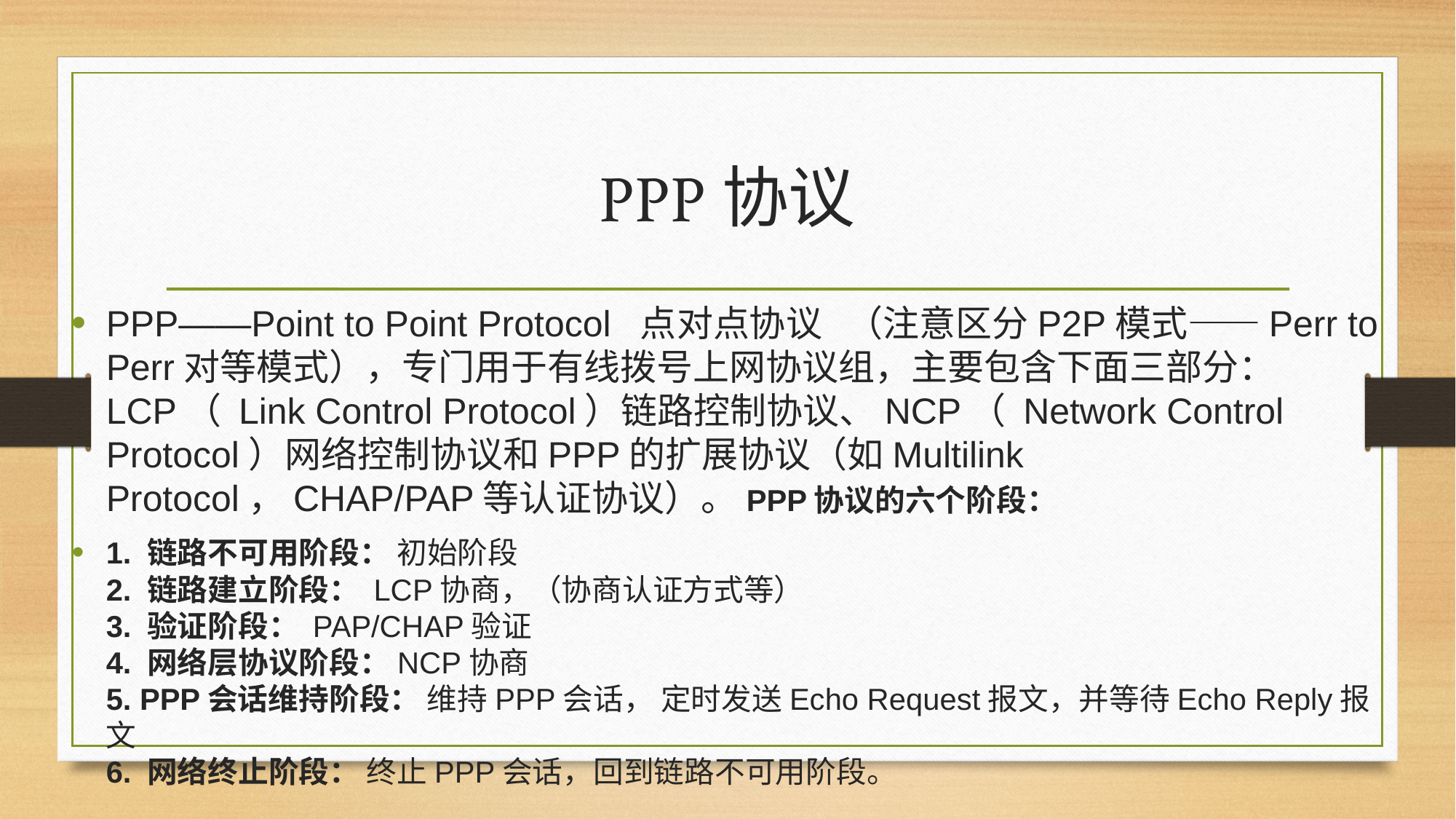

PPP协议
PPP——Point to Point Protocol  点对点协议   （注意区分P2P模式——Perr to Perr对等模式），专门用于有线拨号上网协议组，主要包含下面三部分：LCP（ Link Control Protocol）链路控制协议、NCP（ Network Control Protocol）网络控制协议和PPP的扩展协议（如Multilink Protocol，CHAP/PAP等认证协议）。PPP协议的六个阶段：
1. 链路不可用阶段： 初始阶段
2. 链路建立阶段： LCP协商，（协商认证方式等）
3. 验证阶段： PAP/CHAP验证
4. 网络层协议阶段：NCP协商
5. PPP会话维持阶段： 维持PPP会话， 定时发送Echo Request报文，并等待Echo Reply报文
6. 网络终止阶段： 终止PPP会话，回到链路不可用阶段。